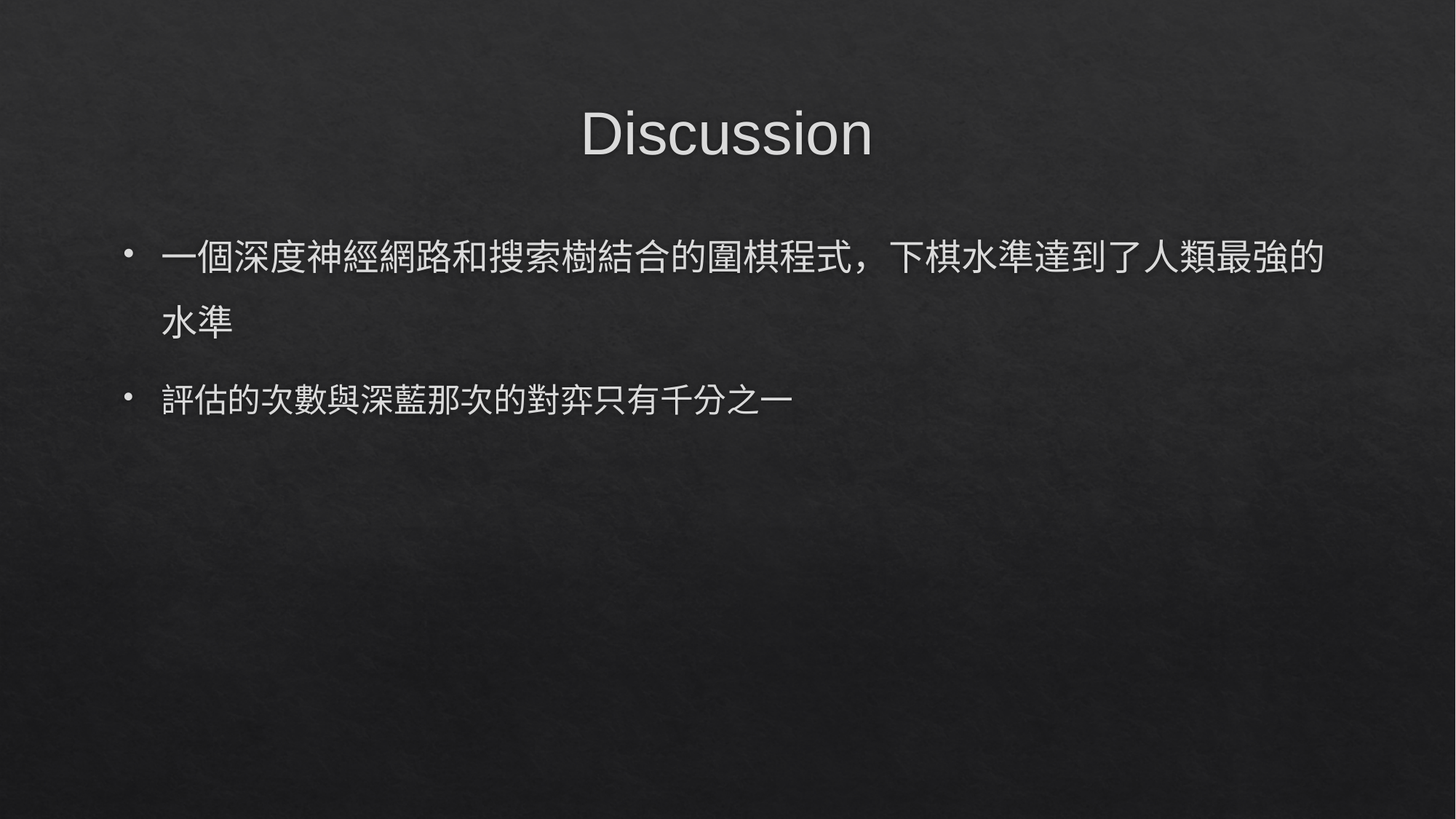

# Discussion
一個深度神經網路和搜索樹結合的圍棋程式，下棋水準達到了人類最強的水準
評估的次數與深藍那次的對弈只有千分之一